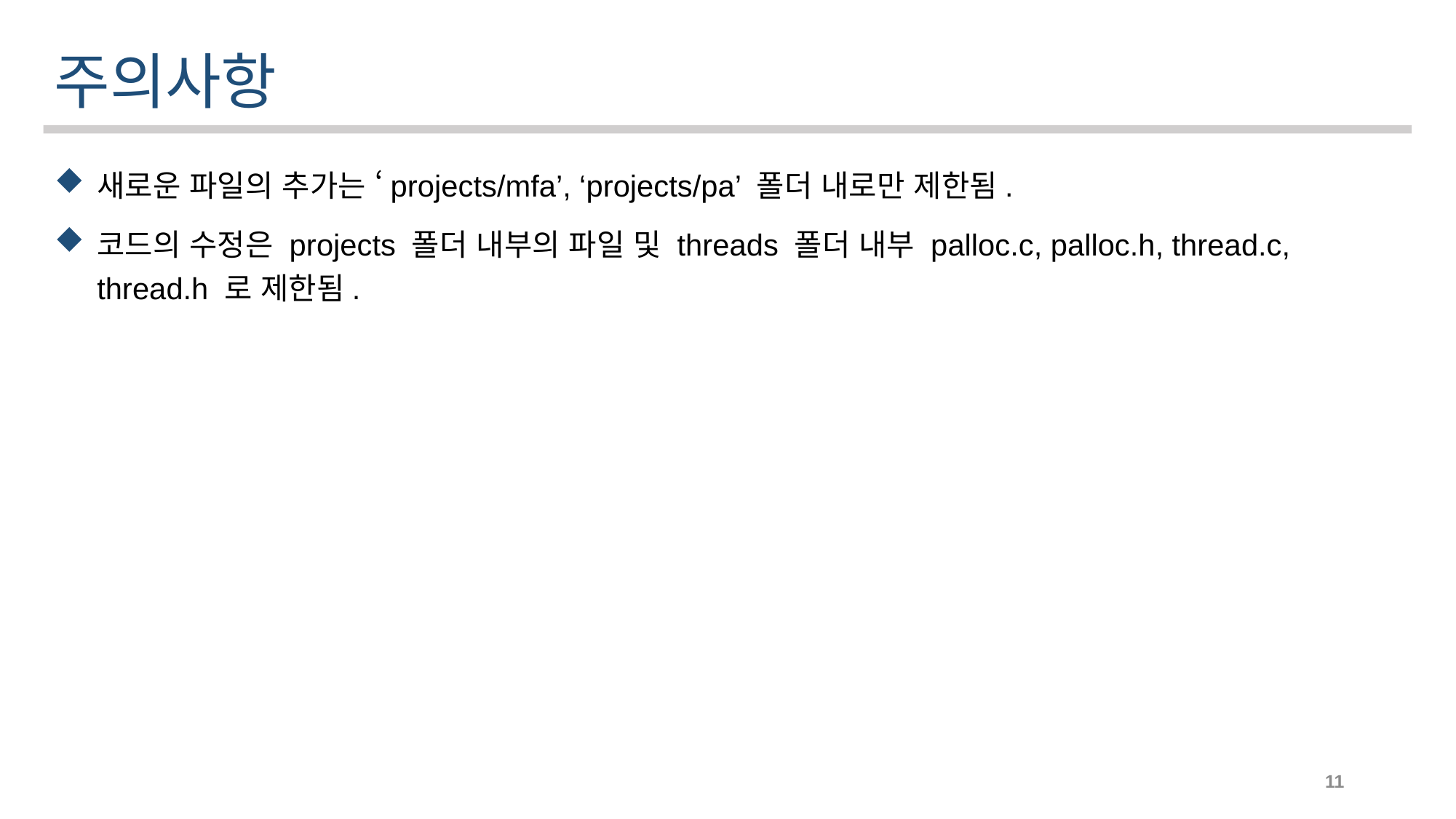

주의사항
새로운 파일의 추가는 ‘projects/mfa’, ‘projects/pa’ 폴더 내로만 제한됨.
코드의 수정은 projects 폴더 내부의 파일 및 threads 폴더 내부 palloc.c, palloc.h, thread.c, thread.h 로 제한됨.
11